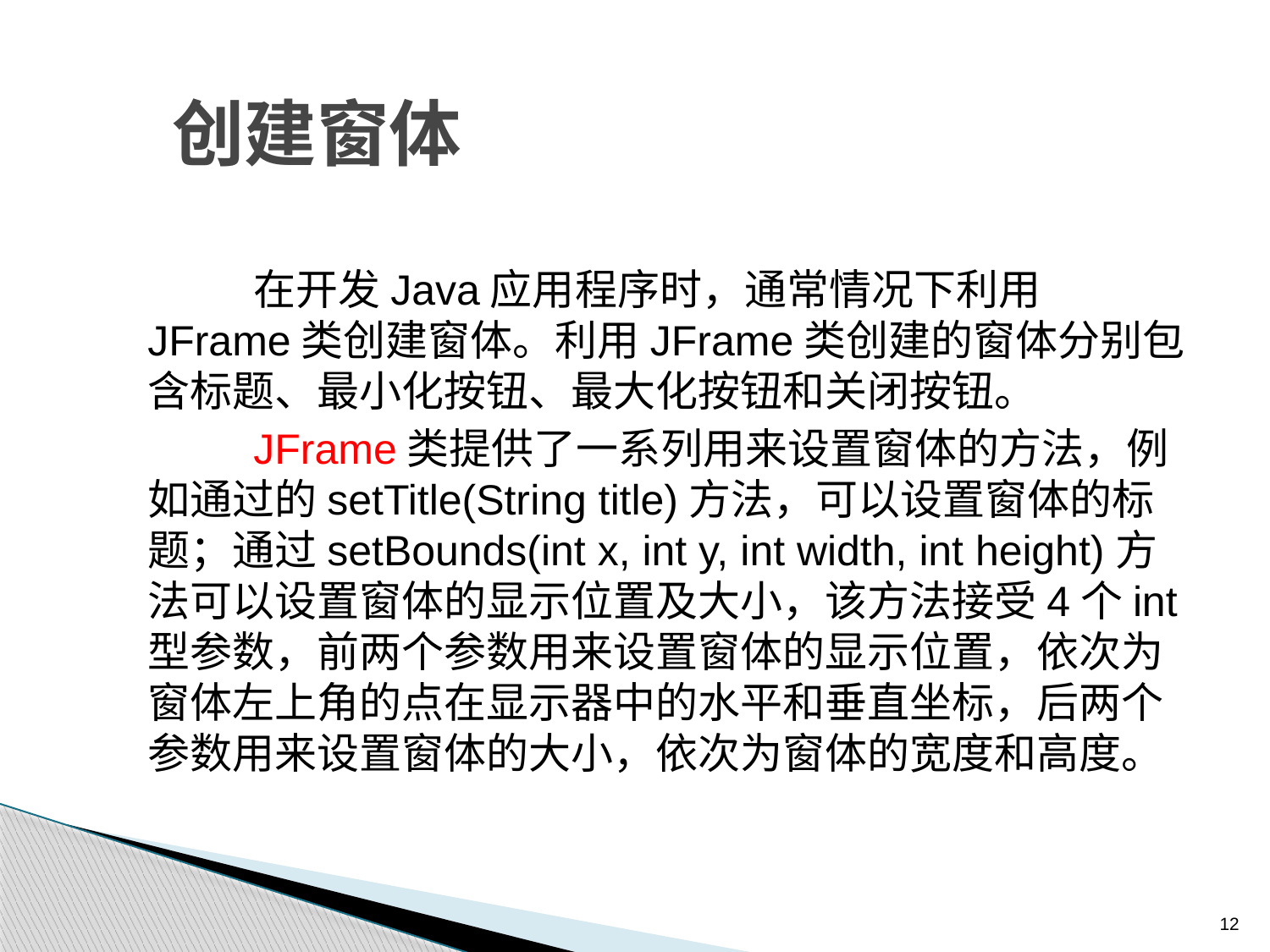

# 创建窗体
在开发Java应用程序时，通常情况下利用JFrame类创建窗体。利用JFrame类创建的窗体分别包含标题、最小化按钮、最大化按钮和关闭按钮。
JFrame类提供了一系列用来设置窗体的方法，例如通过的setTitle(String title)方法，可以设置窗体的标题；通过setBounds(int x, int y, int width, int height)方法可以设置窗体的显示位置及大小，该方法接受4个int型参数，前两个参数用来设置窗体的显示位置，依次为窗体左上角的点在显示器中的水平和垂直坐标，后两个参数用来设置窗体的大小，依次为窗体的宽度和高度。
12